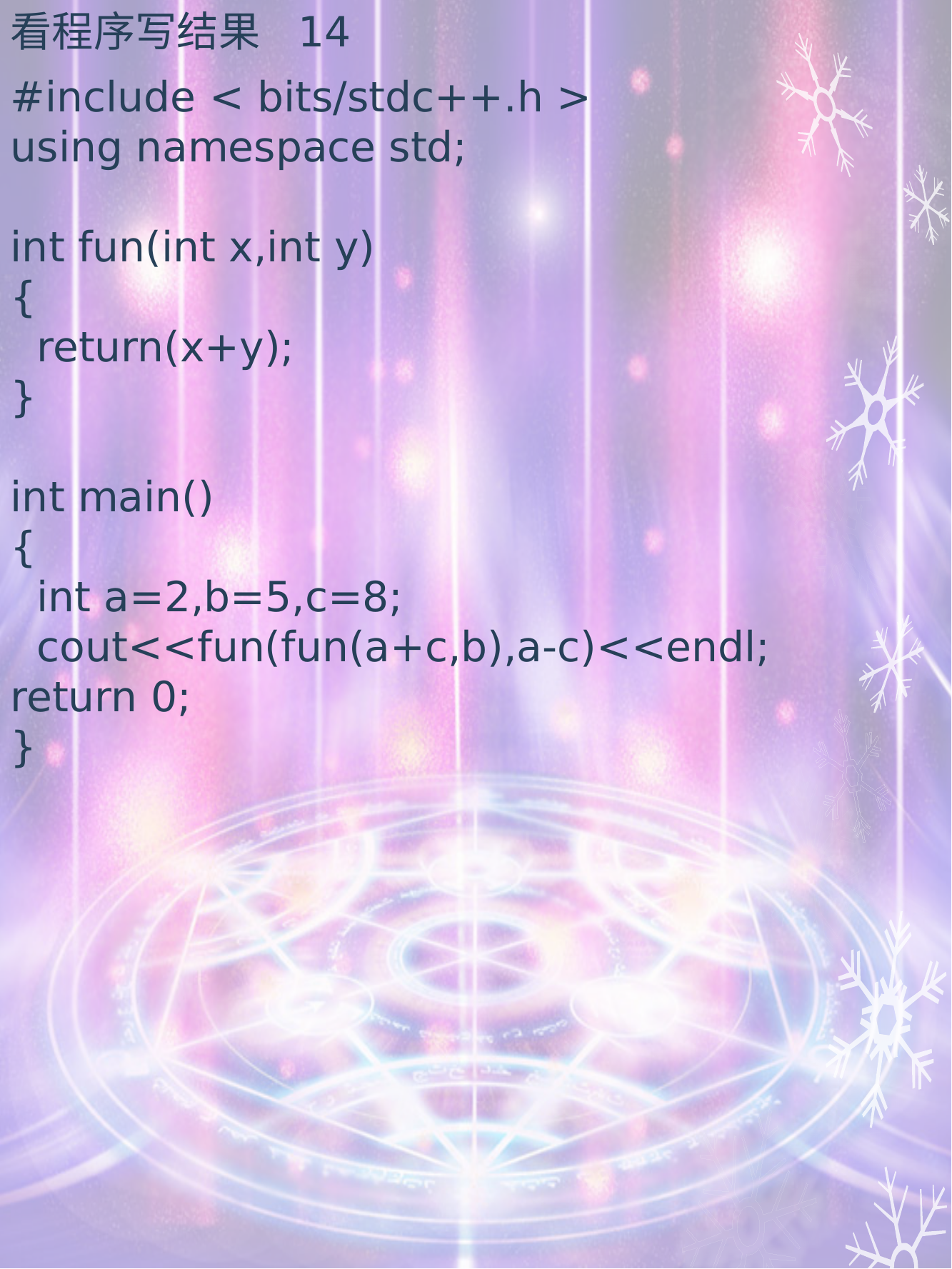

看程序写结果   14
#include < bits/stdc++.h >
using namespace std;

int fun(int x,int y)
{
  return(x+y);
}

int main()
{
  int a=2,b=5,c=8;
  cout<<fun(fun(a+c,b),a-c)<<endl;
return 0;
}